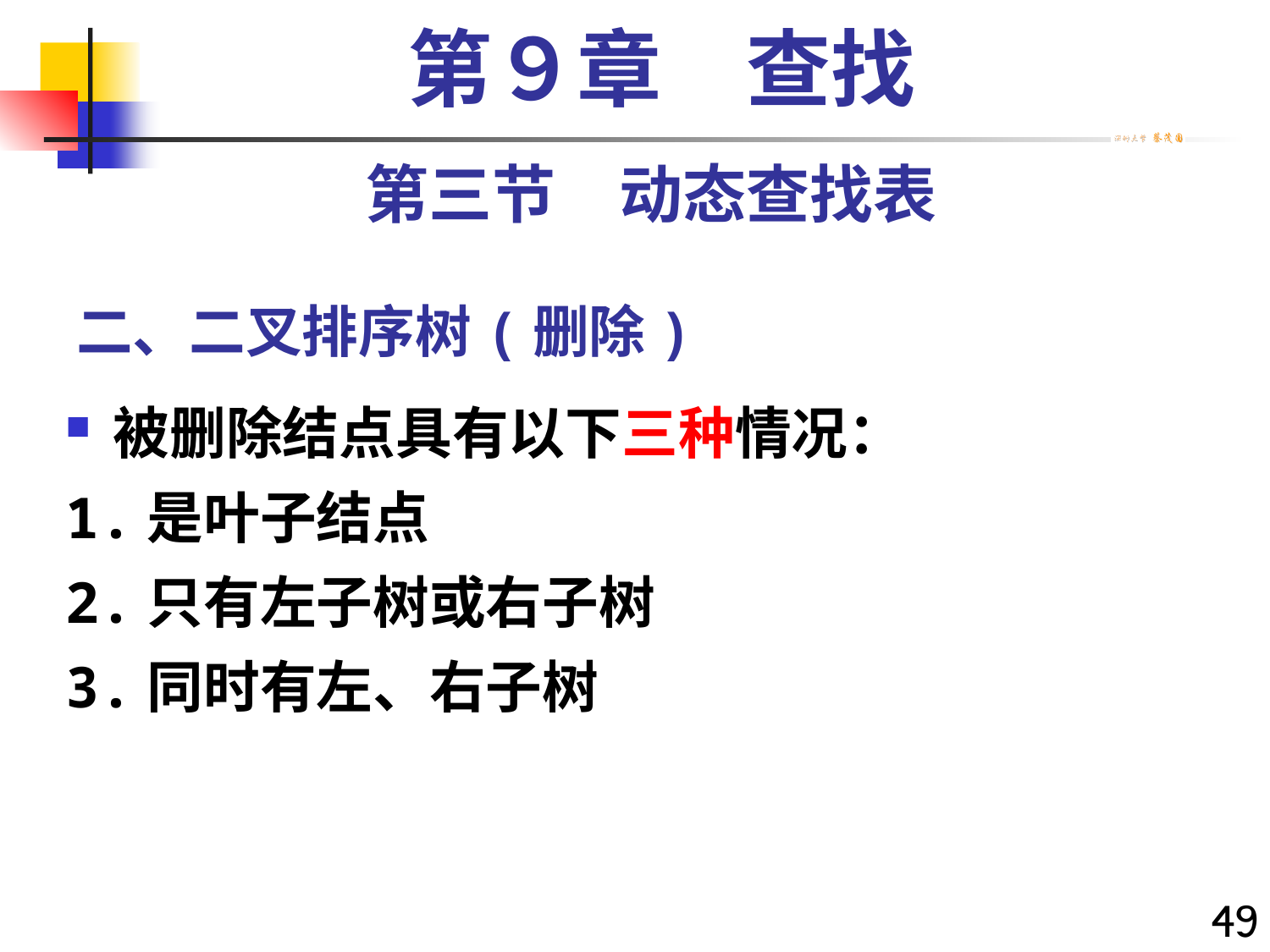

第９章　查找
第三节　动态查找表
# 二、二叉排序树(删除)
被删除结点具有以下三种情况：
1.是叶子结点
2.只有左子树或右子树
3.同时有左、右子树
49